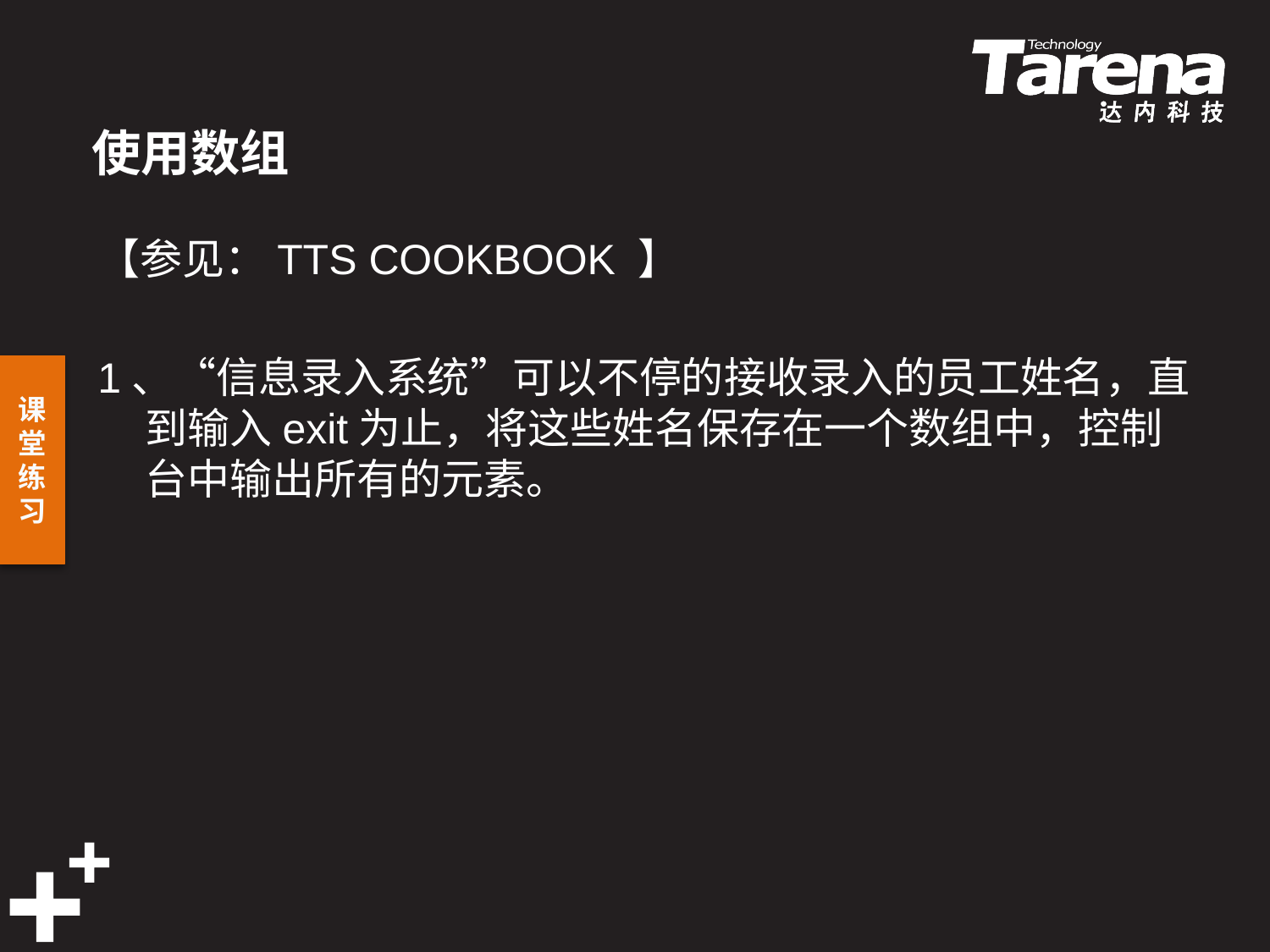

# 使用数组
【参见：TTS COOKBOOK 】

1、“信息录入系统”可以不停的接收录入的员工姓名，直到输入exit为止，将这些姓名保存在一个数组中，控制台中输出所有的元素。